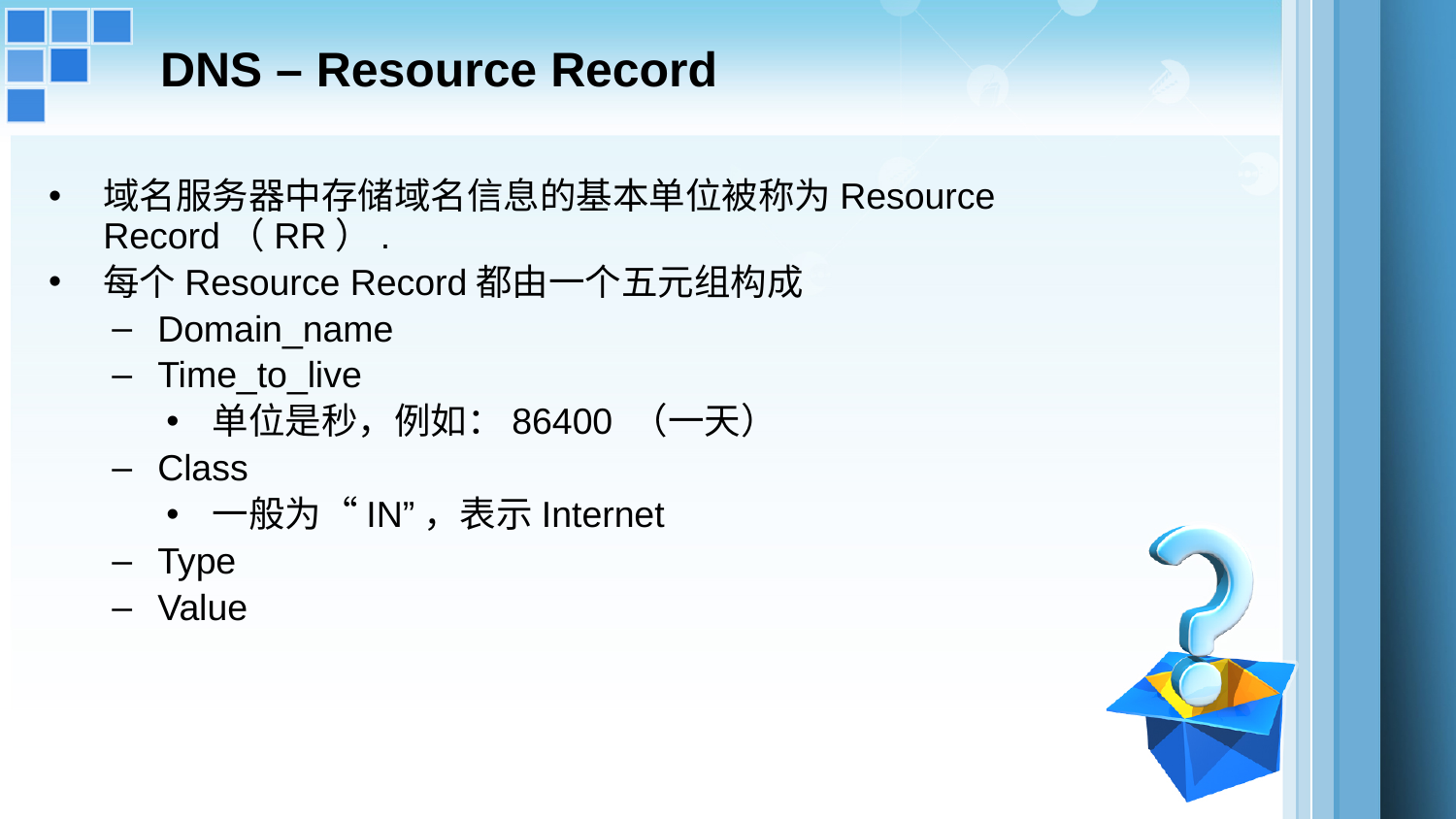

# DNS – Resource Record
域名服务器中存储域名信息的基本单位被称为Resource Record（RR）.
每个Resource Record都由一个五元组构成
Domain_name
Time_to_live
单位是秒，例如：86400 （一天）
Class
一般为“IN”，表示Internet
Type
Value